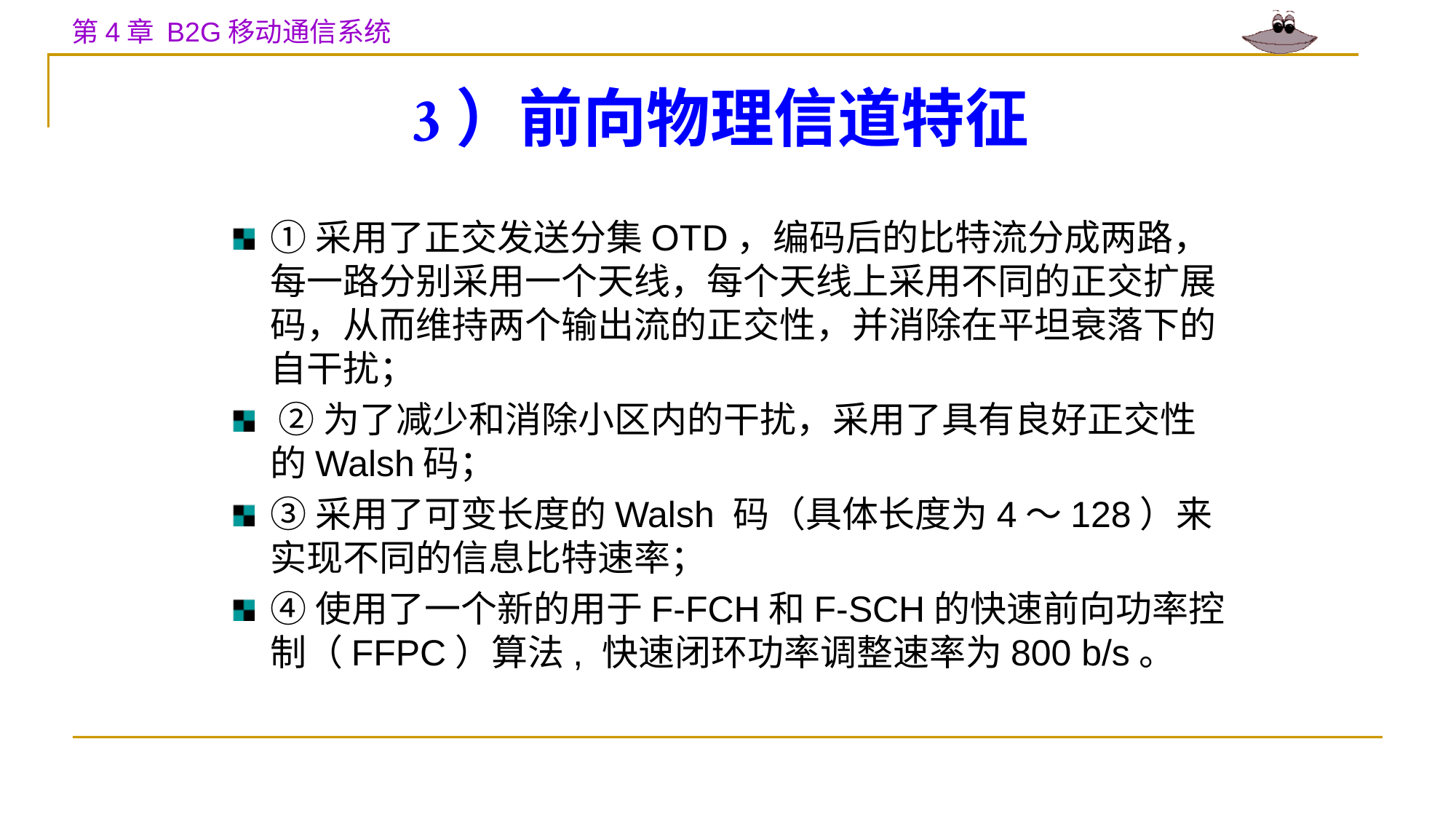

# 3）前向物理信道特征
①采用了正交发送分集OTD，编码后的比特流分成两路，每一路分别采用一个天线，每个天线上采用不同的正交扩展码，从而维持两个输出流的正交性，并消除在平坦衰落下的自干扰；
 ②为了减少和消除小区内的干扰，采用了具有良好正交性的Walsh码；
③采用了可变长度的Walsh 码（具体长度为4～128）来实现不同的信息比特速率；
④使用了一个新的用于F-FCH和F-SCH的快速前向功率控制（FFPC）算法, 快速闭环功率调整速率为800 b/s。